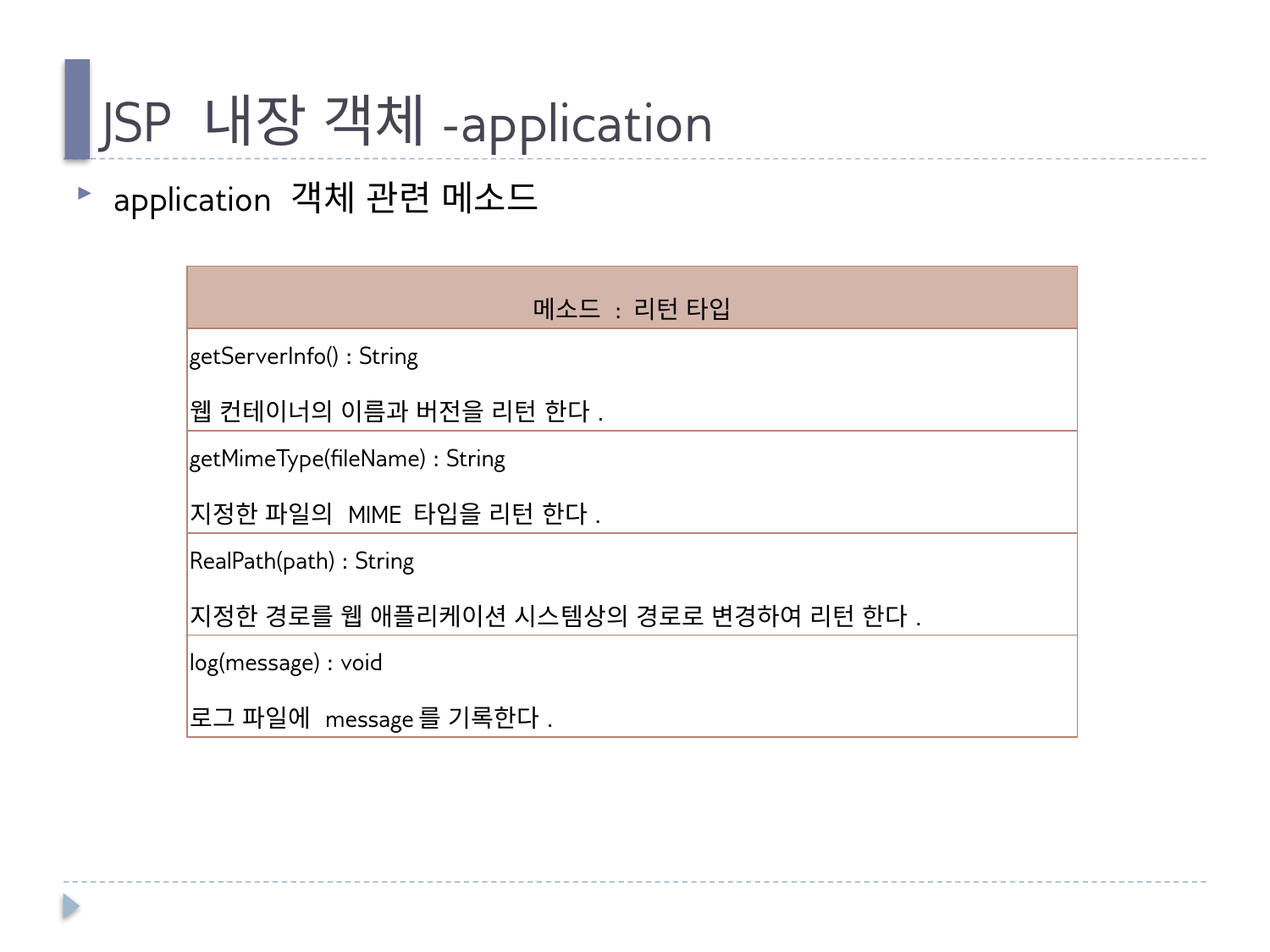

# JSP 내장 객체-application
application 객체 관련 메소드

| 메소드 : 리턴 타입 |
| --- |
| getServerInfo() : String 웹 컨테이너의 이름과 버전을 리턴 한다. |
| getMimeType(fileName) : String 지정한 파일의 MIME 타입을 리턴 한다. |
| RealPath(path) : String 지정한 경로를 웹 애플리케이션 시스템상의 경로로 변경하여 리턴 한다. |
| log(message) : void 로그 파일에 message를 기록한다. |